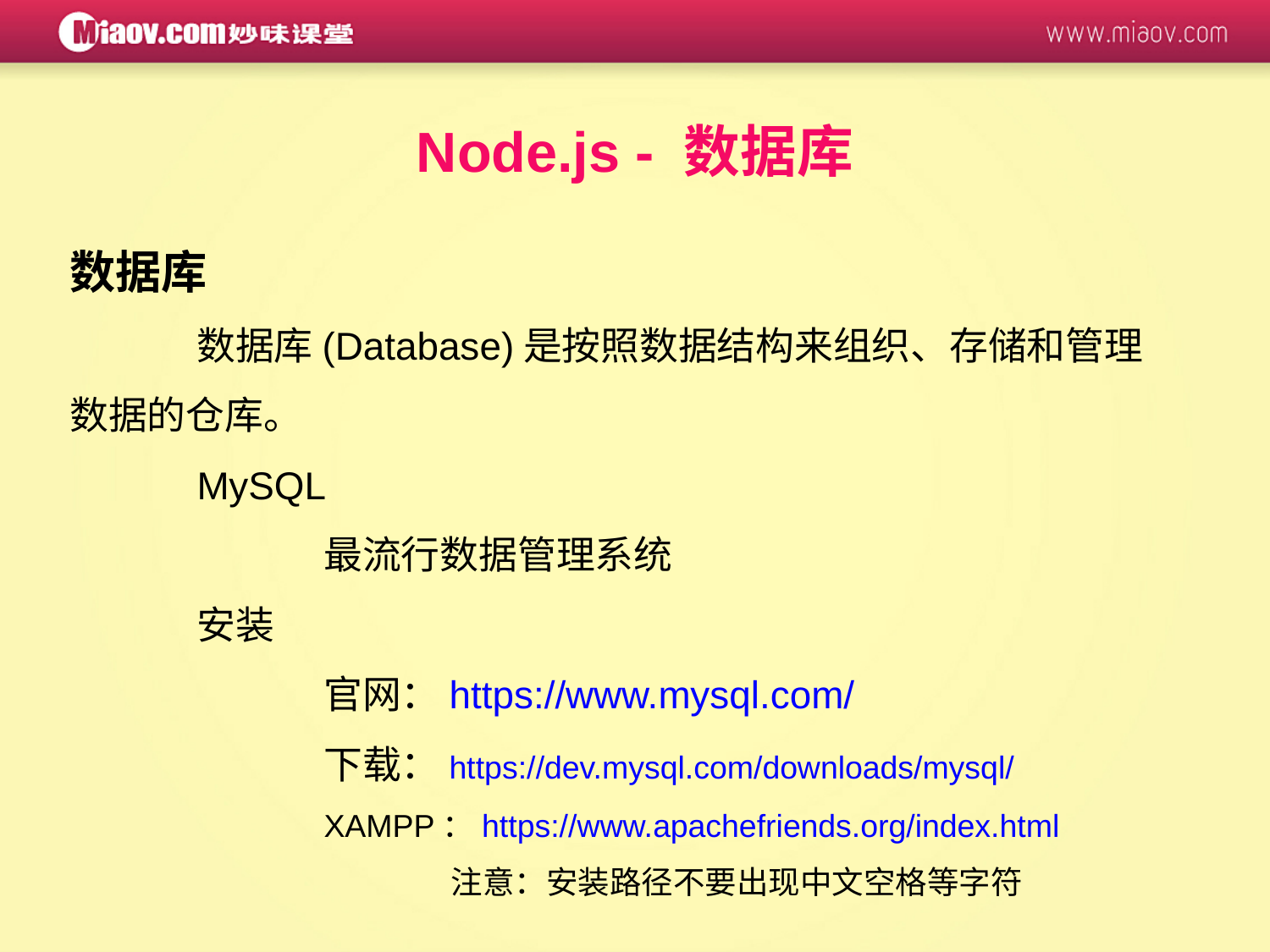

Node.js - 数据库
数据库
	数据库(Database)是按照数据结构来组织、存储和管理数据的仓库。
	MySQL
		最流行数据管理系统
	安装
		官网：https://www.mysql.com/
		下载：https://dev.mysql.com/downloads/mysql/
		XAMPP：https://www.apachefriends.org/index.html
			注意：安装路径不要出现中文空格等字符